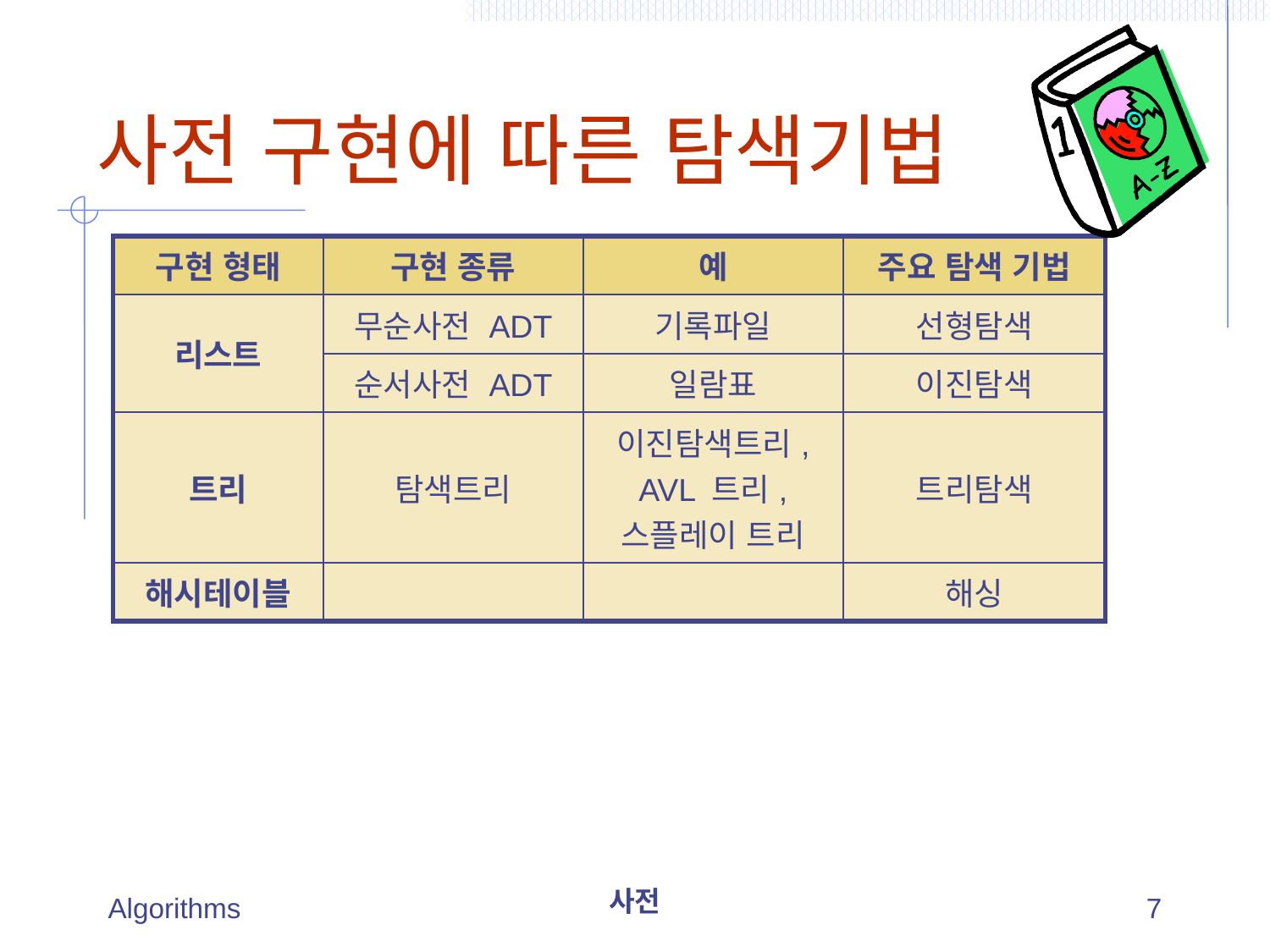

# 사전 구현에 따른 탐색기법
| 구현 형태 | 구현 종류 | 예 | 주요 탐색 기법 |
| --- | --- | --- | --- |
| 리스트 | 무순사전 ADT | 기록파일 | 선형탐색 |
|  | 순서사전 ADT | 일람표 | 이진탐색 |
| 트리 | 탐색트리 | 이진탐색트리, AVL 트리, 스플레이 트리 | 트리탐색 |
| 해시테이블 |  |  | 해싱 |
Algorithms
사전
7